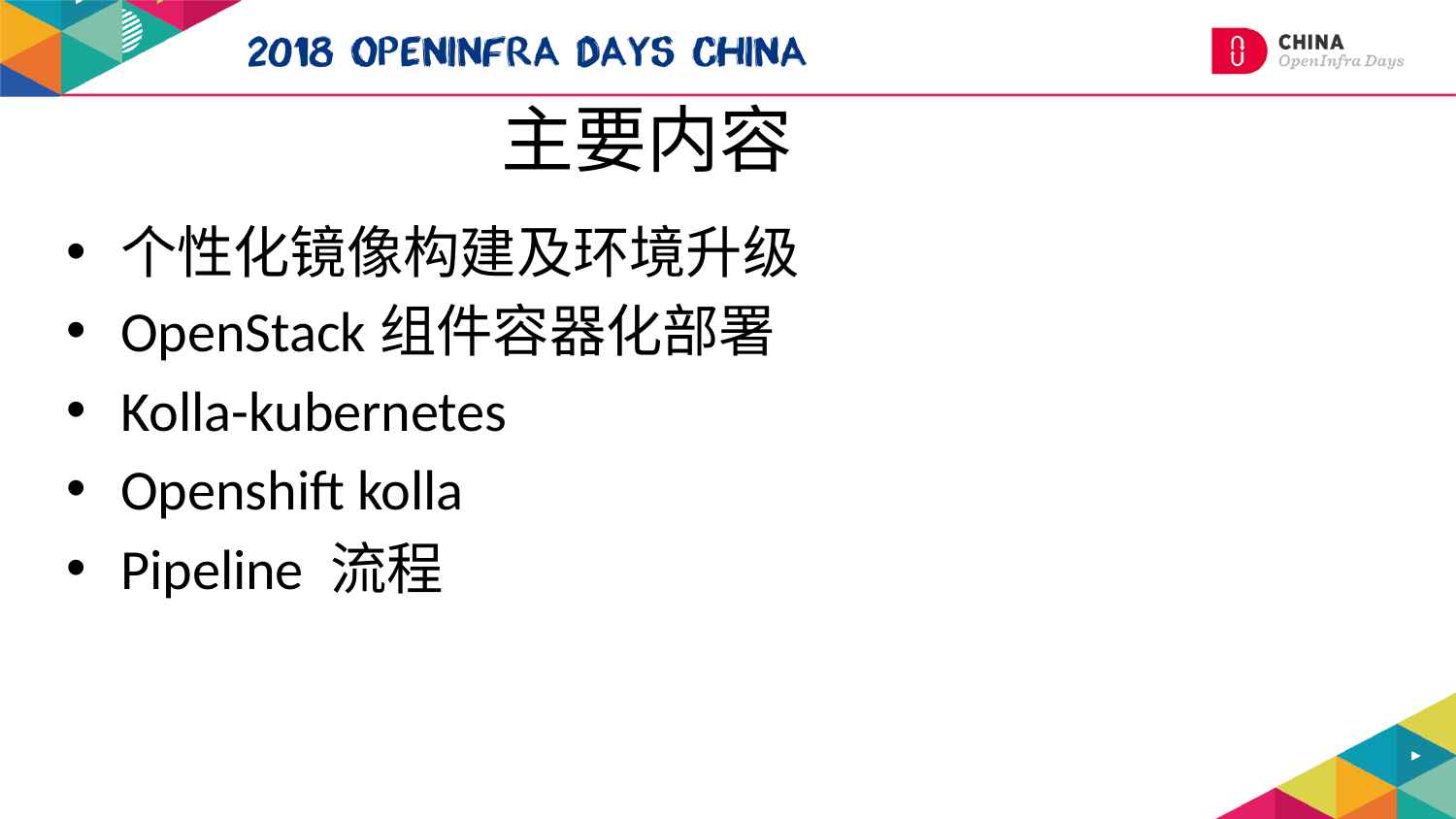

# 主要内容
个性化镜像构建及环境升级
OpenStack组件容器化部署
Kolla-kubernetes
Openshift kolla
Pipeline 流程